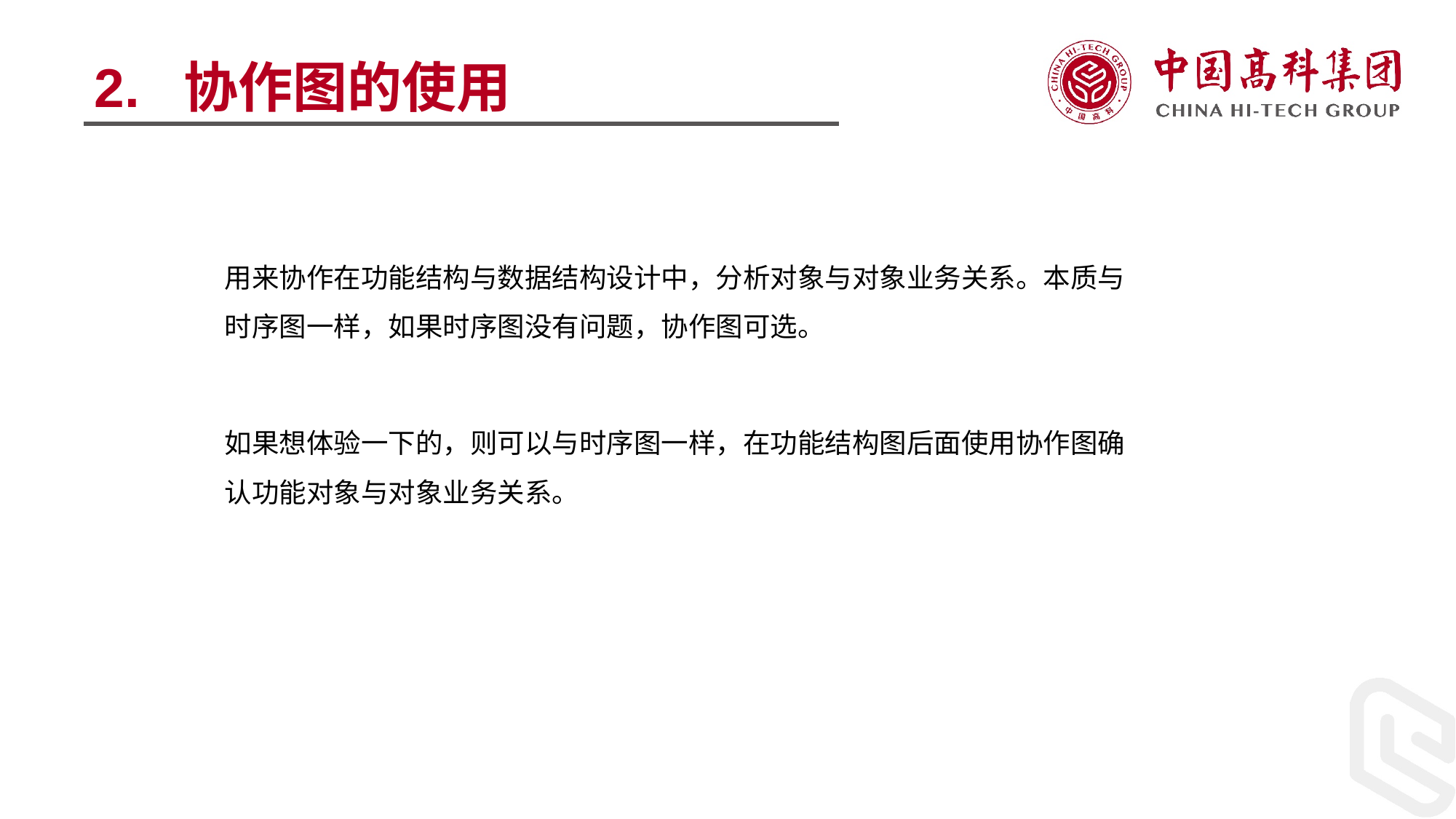

2.  协作图的使用
用来协作在功能结构与数据结构设计中，分析对象与对象业务关系。本质与时序图一样，如果时序图没有问题，协作图可选。

如果想体验一下的，则可以与时序图一样，在功能结构图后面使用协作图确认功能对象与对象业务关系。